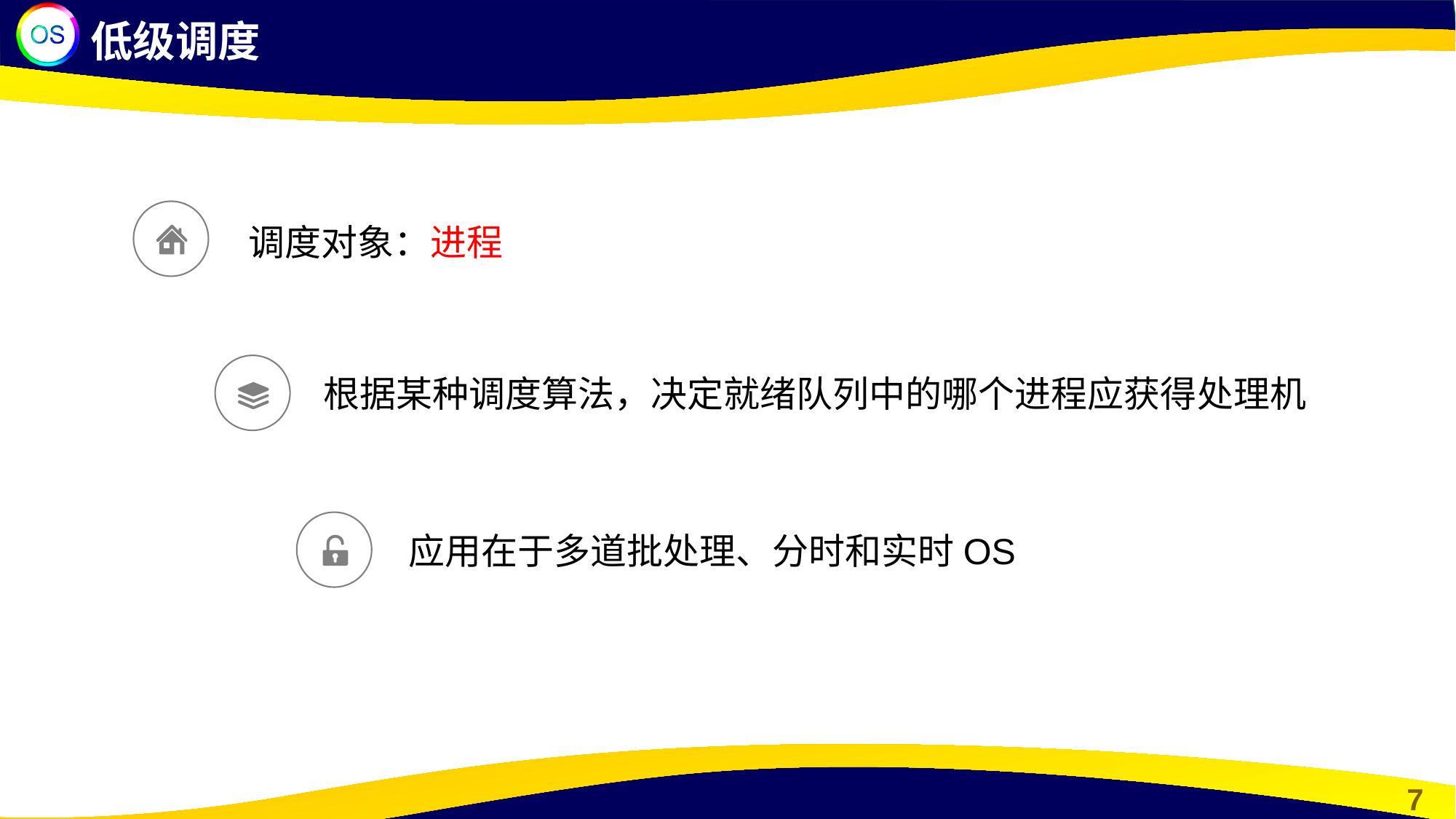

低级调度

调度对象：进程

根据某种调度算法，决定就绪队列中的哪个进程应获得处理机

应用在于多道批处理、分时和实时OS